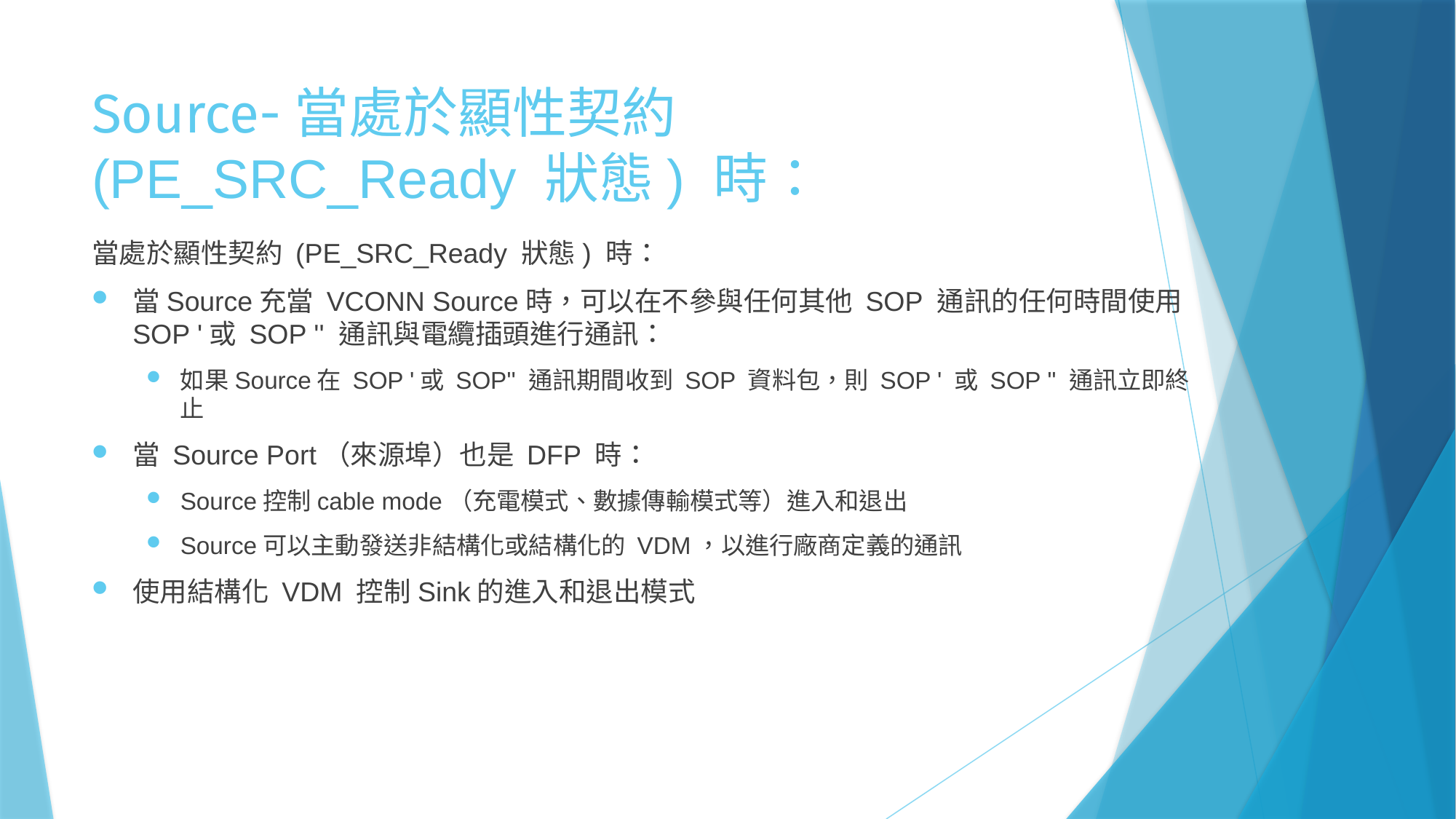

# Source-當處於顯性契約 (PE_SRC_Ready 狀態) 時：
當處於顯性契約 (PE_SRC_Ready 狀態) 時：
當Source充當 VCONN Source時，可以在不參與任何其他 SOP 通訊的任何時間使用 SOP '或 SOP '' 通訊與電纜插頭進行通訊：
如果Source在 SOP '或 SOP'' 通訊期間收到 SOP 資料包，則 SOP ' 或 SOP '' 通訊立即終止
當 Source Port（來源埠）也是 DFP 時：
Source控制cable mode（充電模式、數據傳輸模式等）進入和退出
Source可以主動發送非結構化或結構化的 VDM，以進行廠商定義的通訊
使用結構化 VDM 控制Sink的進入和退出模式